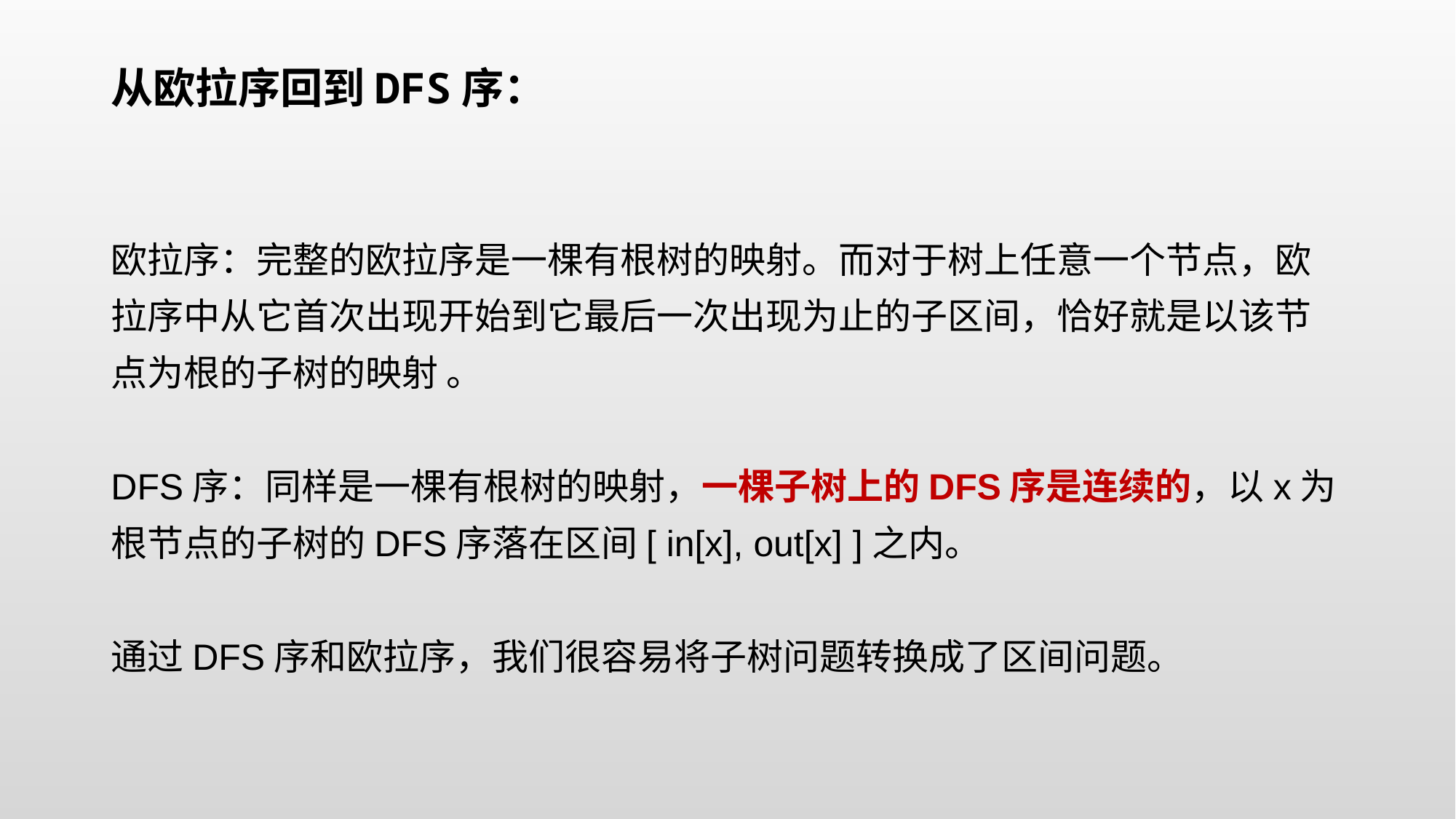

从欧拉序回到DFS序：
欧拉序：完整的欧拉序是一棵有根树的映射。而对于树上任意一个节点，欧拉序中从它首次出现开始到它最后一次出现为止的子区间，恰好就是以该节点为根的子树的映射 。

DFS序：同样是一棵有根树的映射，一棵子树上的DFS序是连续的，以x为根节点的子树的DFS序落在区间[ in[x], out[x] ]之内。

通过DFS序和欧拉序，我们很容易将子树问题转换成了区间问题。